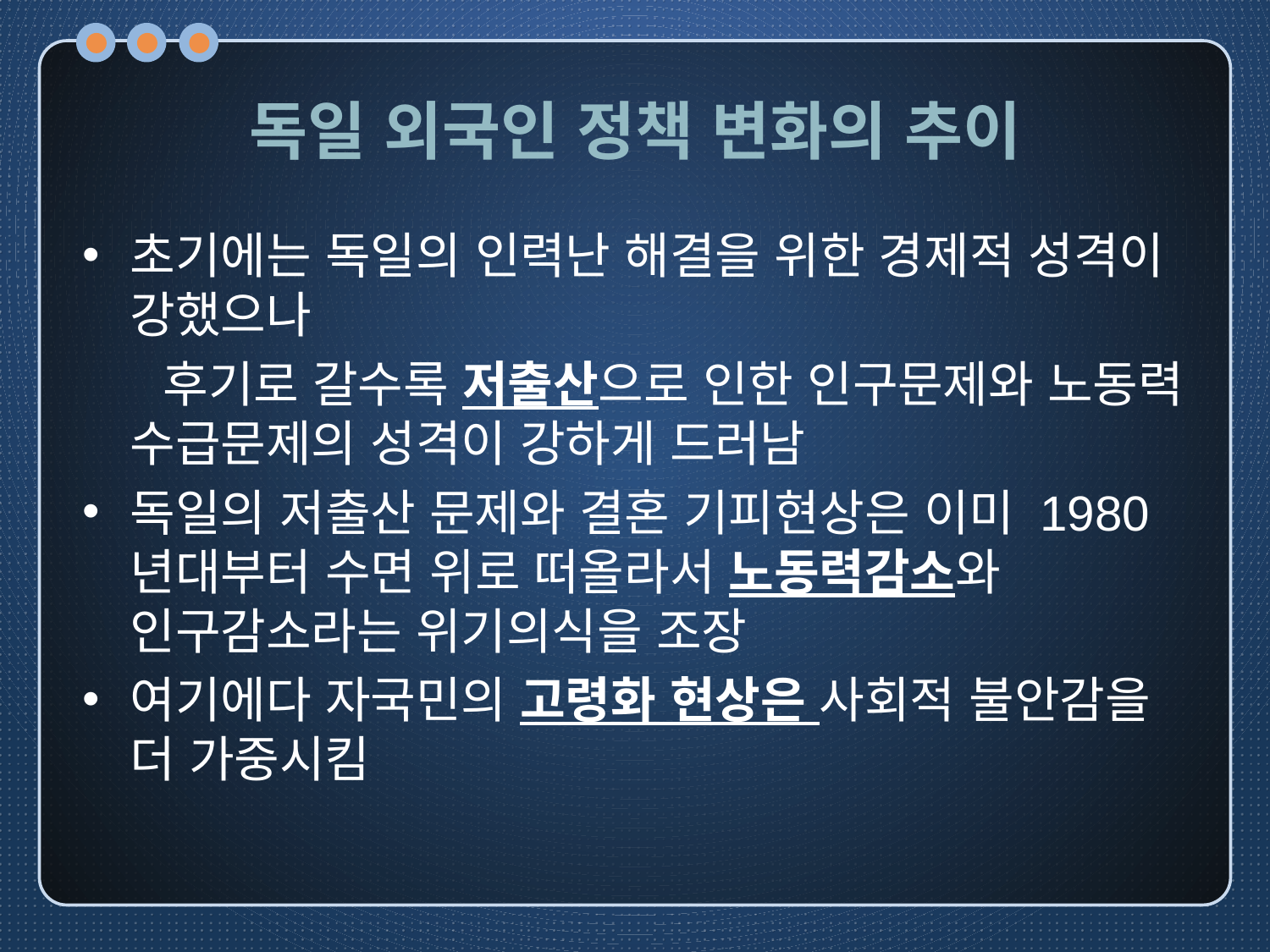

# 독일 외국인 정책 변화의 추이
초기에는 독일의 인력난 해결을 위한 경제적 성격이 강했으나
     후기로 갈수록 저출산으로 인한 인구문제와 노동력 수급문제의 성격이 강하게 드러남
독일의 저출산 문제와 결혼 기피현상은 이미 1980년대부터 수면 위로 떠올라서 노동력감소와 인구감소라는 위기의식을 조장
여기에다 자국민의 고령화 현상은 사회적 불안감을 더 가중시킴